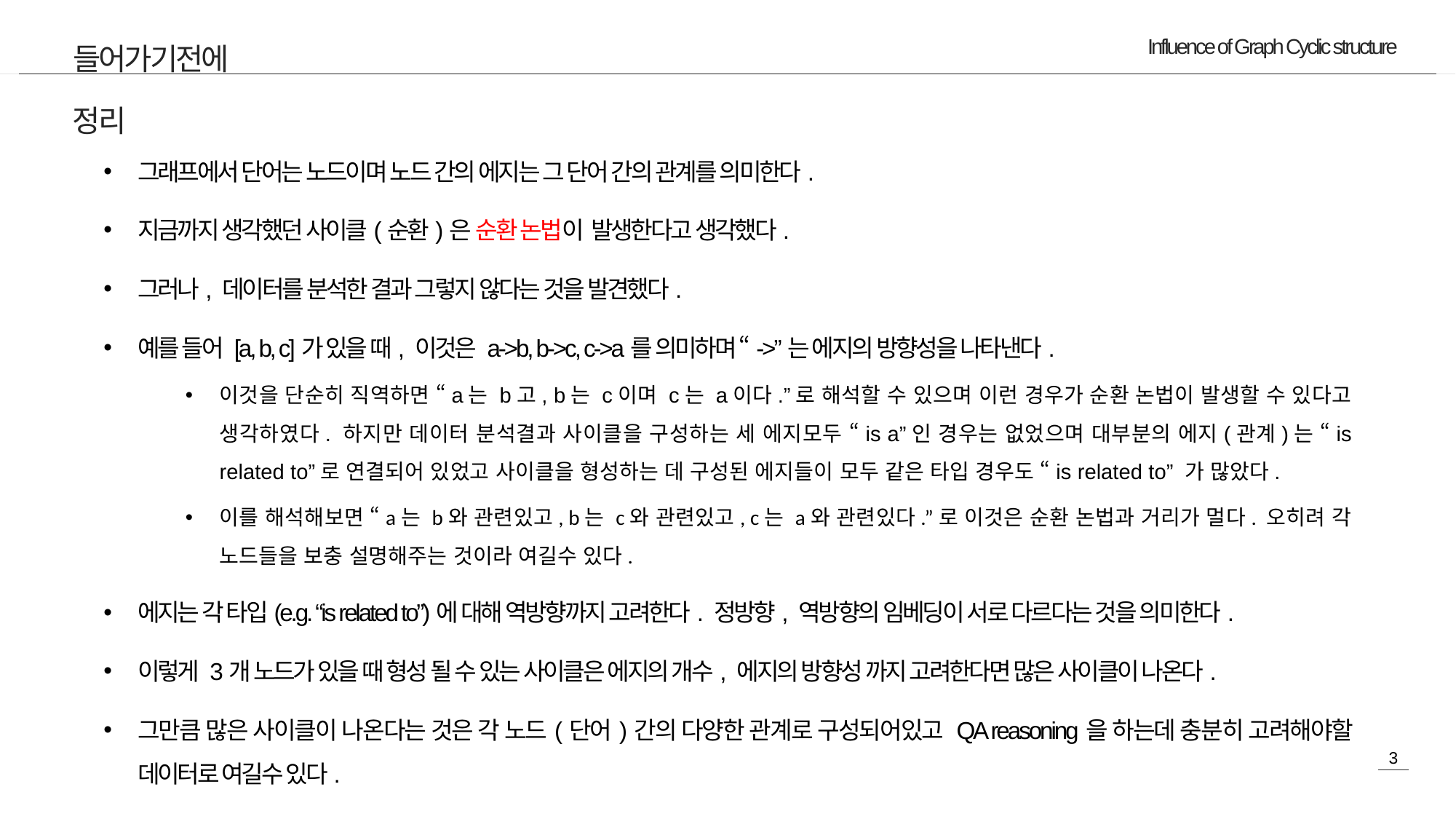

들어가기전에
정리
그래프에서 단어는 노드이며 노드 간의 에지는 그 단어 간의 관계를 의미한다.
지금까지 생각했던 사이클(순환)은 순환 논법이 발생한다고 생각했다.
그러나, 데이터를 분석한 결과 그렇지 않다는 것을 발견했다.
예를 들어 [a, b, c]가 있을 때, 이것은 a->b, b->c, c->a를 의미하며 “->”는 에지의 방향성을 나타낸다.
이것을 단순히 직역하면 “a는 b고, b는 c이며 c는 a이다.”로 해석할 수 있으며 이런 경우가 순환 논법이 발생할 수 있다고 생각하였다. 하지만 데이터 분석결과 사이클을 구성하는 세 에지모두 “is a”인 경우는 없었으며 대부분의 에지(관계)는 “is related to”로 연결되어 있었고 사이클을 형성하는 데 구성된 에지들이 모두 같은 타입 경우도 “is related to” 가 많았다.
이를 해석해보면 “a는 b와 관련있고, b는 c와 관련있고, c는 a와 관련있다.”로 이것은 순환 논법과 거리가 멀다. 오히려 각 노드들을 보충 설명해주는 것이라 여길수 있다.
에지는 각 타입(e.g. “is related to”)에 대해 역방향까지 고려한다. 정방향, 역방향의 임베딩이 서로 다르다는 것을 의미한다.
이렇게 3개 노드가 있을 때 형성 될 수 있는 사이클은 에지의 개수, 에지의 방향성 까지 고려한다면 많은 사이클이 나온다.
그만큼 많은 사이클이 나온다는 것은 각 노드(단어)간의 다양한 관계로 구성되어있고 QA reasoning을 하는데 충분히 고려해야할 데이터로 여길수 있다.